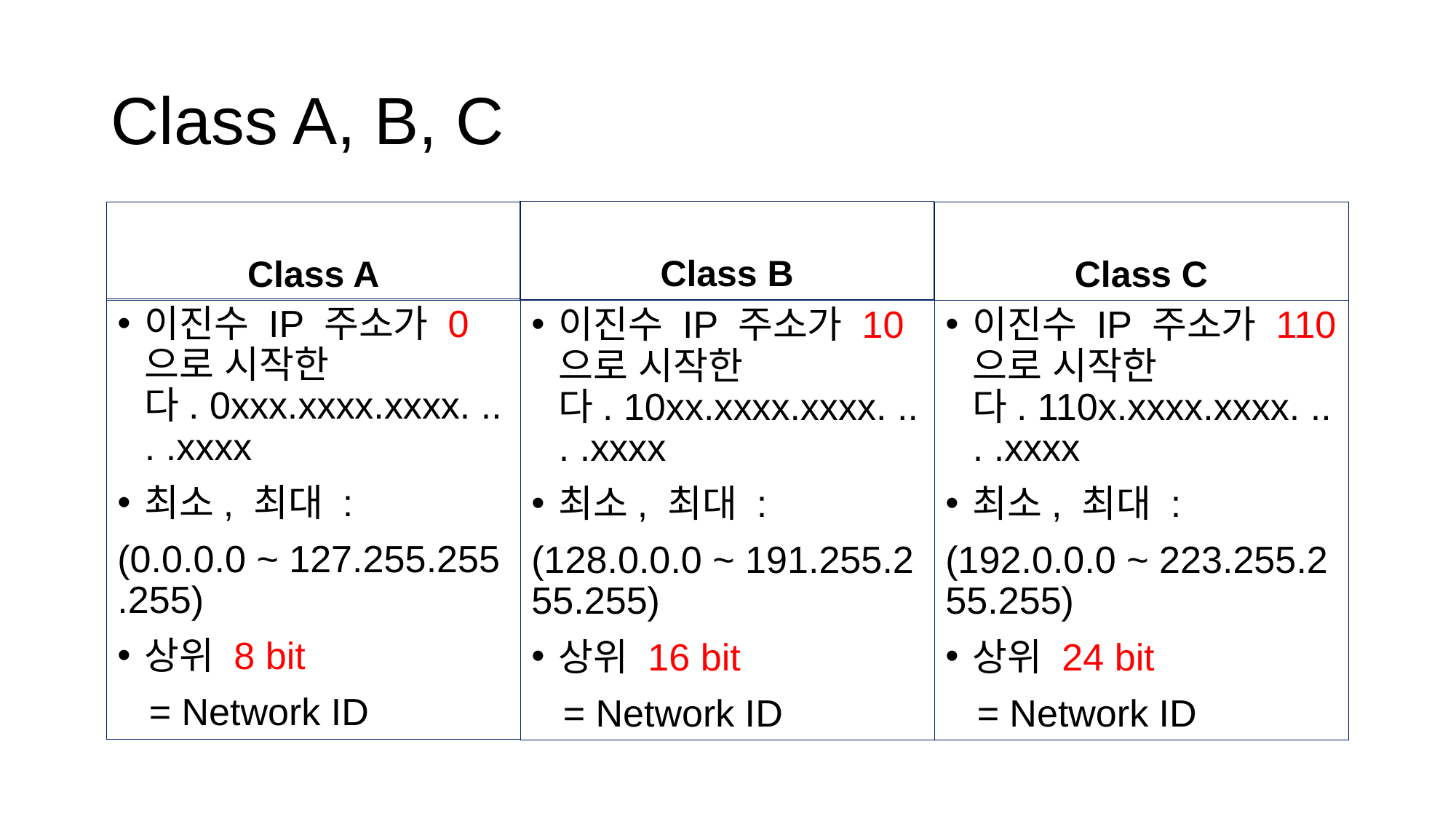

# Class A, B, C
Class B
Class A
Class C
이진수 IP 주소가 0으로 시작한다. 0xxx.xxxx.xxxx. ... .xxxx
최소, 최대 :
(0.0.0.0 ~ 127.255.255.255)
상위 8 bit
   = Network ID

이진수 IP 주소가 10으로 시작한다. 10xx.xxxx.xxxx. ... .xxxx
최소, 최대 :
(128.0.0.0 ~ 191.255.255.255)
상위 16 bit
   = Network ID
이진수 IP 주소가 110으로 시작한다. 110x.xxxx.xxxx. ... .xxxx
최소, 최대 :
(192.0.0.0 ~ 223.255.255.255)
상위 24 bit
   = Network ID